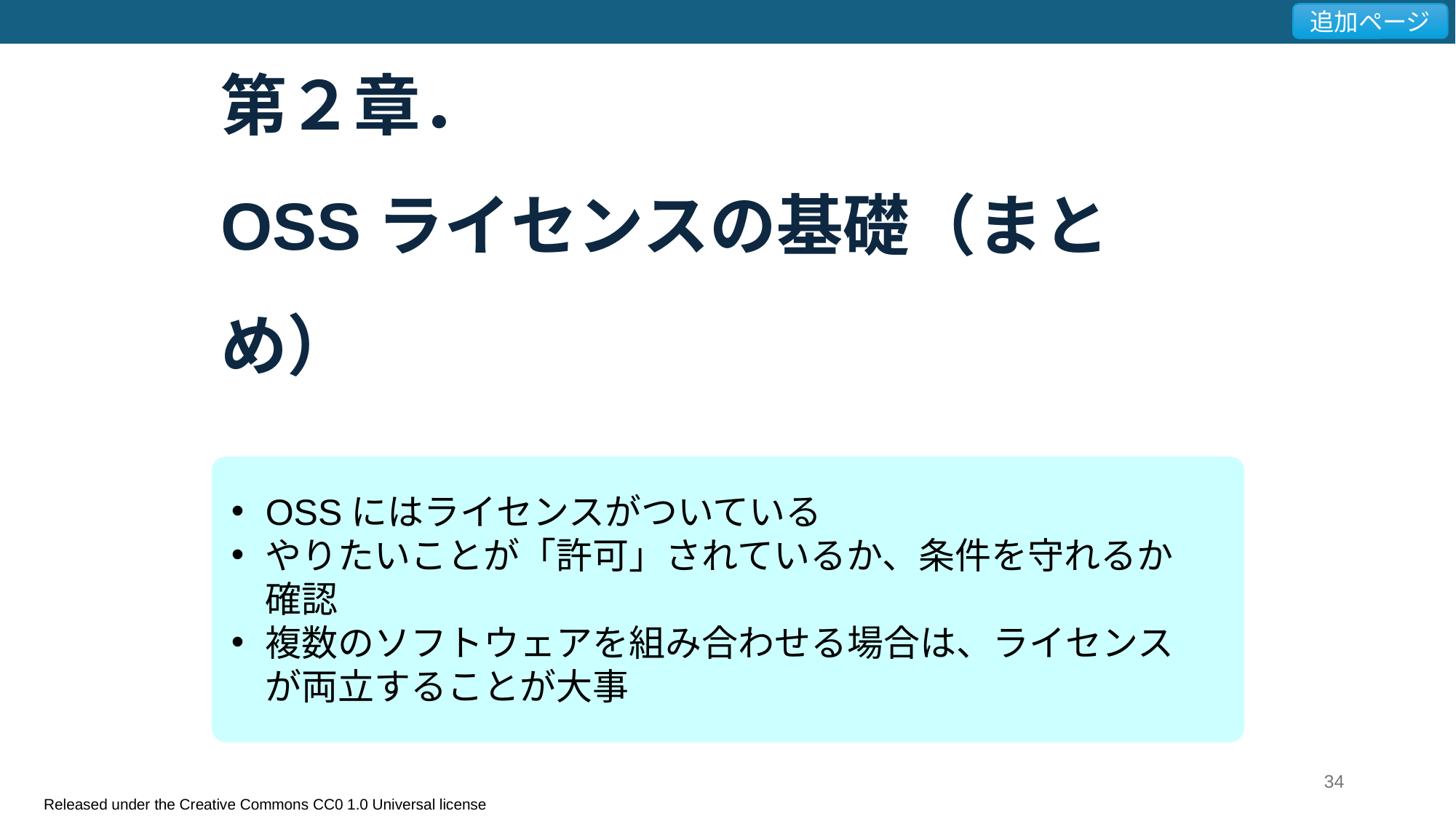

第２章．
OSSライセンスの基礎（まとめ）

OSSにはライセンスがついている
やりたいことが「許可」されているか、条件を守れるか確認
複数のソフトウェアを組み合わせる場合は、ライセンスが両立することが大事
34